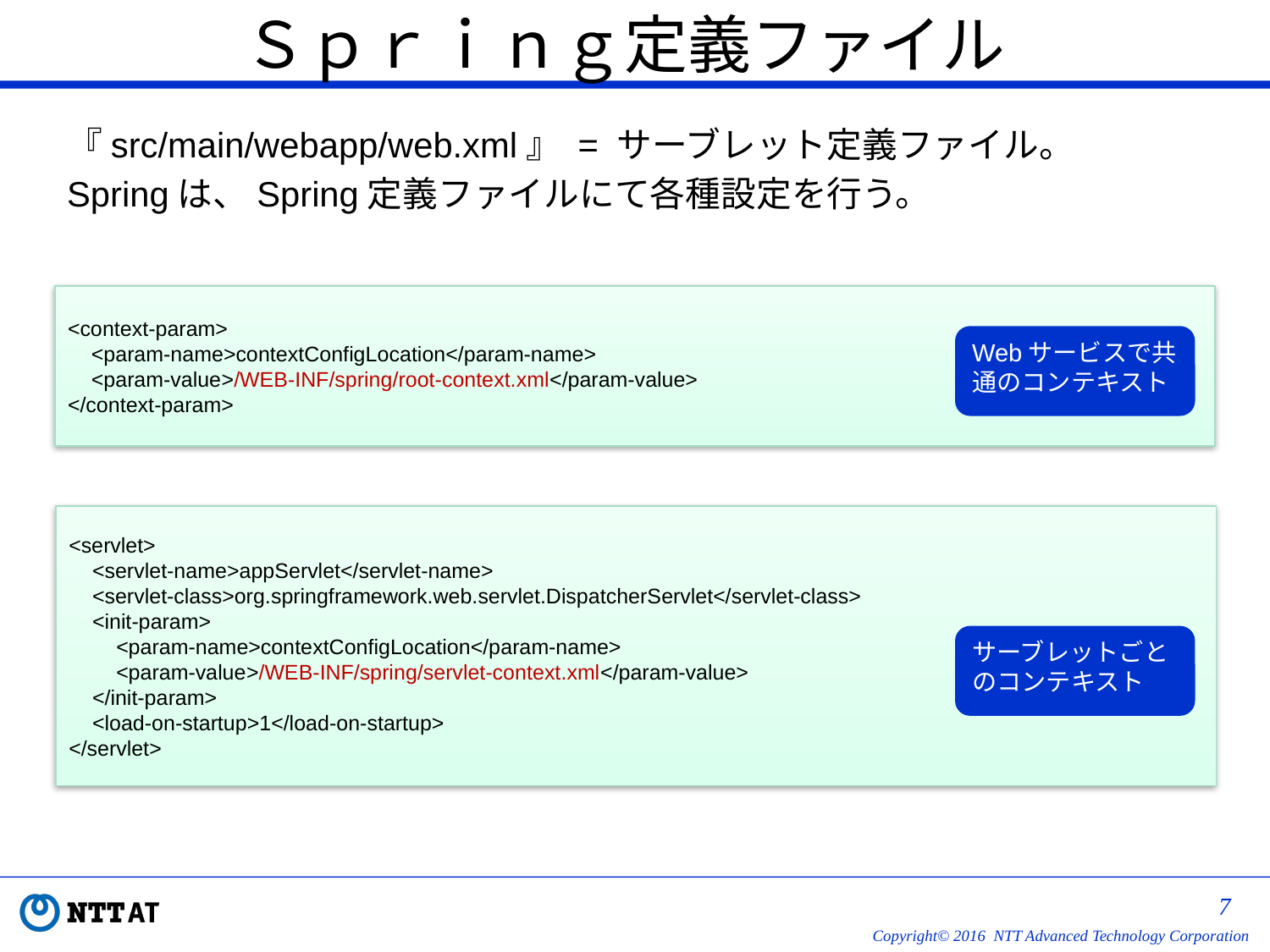

# Ｓｐｒｉｎｇ定義ファイル
『src/main/webapp/web.xml』 = サーブレット定義ファイル。
Springは、Spring定義ファイルにて各種設定を行う。

<context-param>
    <param-name>contextConfigLocation</param-name>
    <param-value>/WEB-INF/spring/root-context.xml</param-value>
</context-param>
Webサービスで共通のコンテキスト
<servlet>
    <servlet-name>appServlet</servlet-name>
    <servlet-class>org.springframework.web.servlet.DispatcherServlet</servlet-class>
    <init-param>
        <param-name>contextConfigLocation</param-name>
        <param-value>/WEB-INF/spring/servlet-context.xml</param-value>
    </init-param>
    <load-on-startup>1</load-on-startup>
</servlet>
サーブレットごとのコンテキスト
7